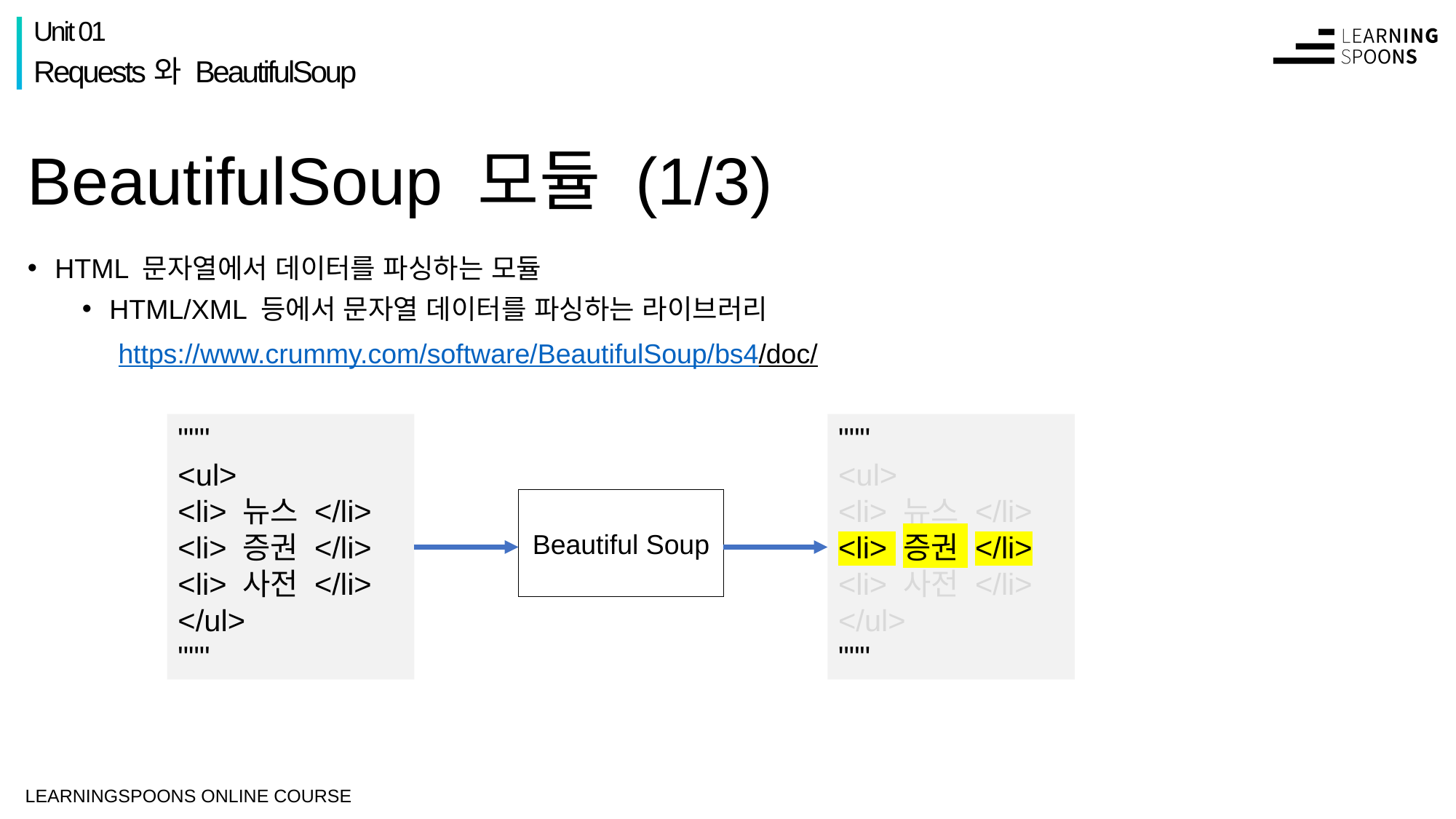

Unit 01
Requests와 BeautifulSoup
# BeautifulSoup 모듈 (1/3)
HTML 문자열에서 데이터를 파싱하는 모듈
HTML/XML 등에서 문자열 데이터를 파싱하는 라이브러리
https://www.crummy.com/software/BeautifulSoup/bs4/doc/
"""
<ul>
<li> 뉴스 </li>
<li> 증권 </li>
<li> 사전 </li>
</ul>
"""
"""
<ul>
<li> 뉴스 </li>
<li> 증권 </li>
<li> 사전 </li>
</ul>
"""
Beautiful Soup